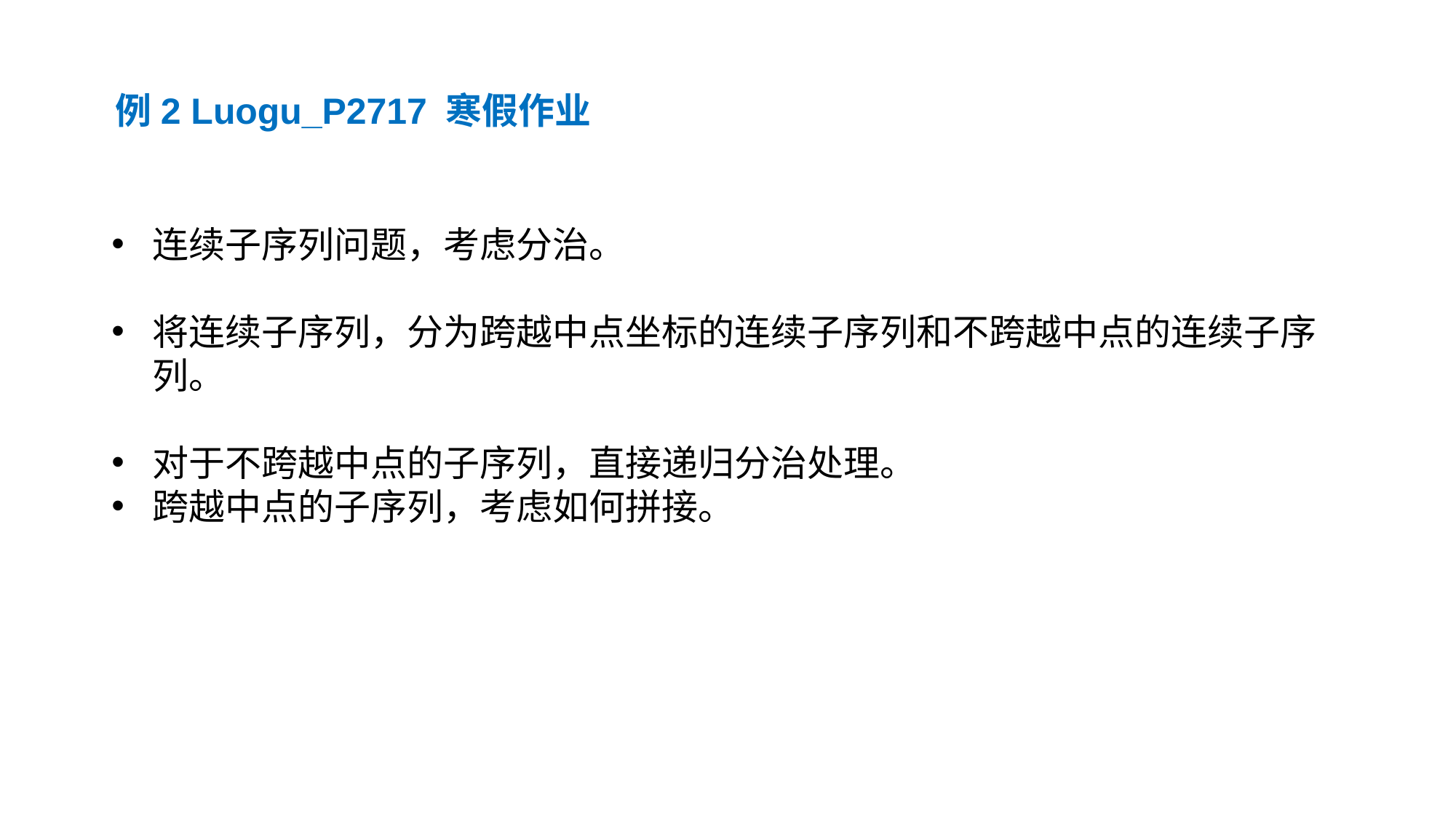

例2 Luogu_P2717 寒假作业
连续子序列问题，考虑分治。

将连续子序列，分为跨越中点坐标的连续子序列和不跨越中点的连续子序列。

对于不跨越中点的子序列，直接递归分治处理。
跨越中点的子序列，考虑如何拼接。